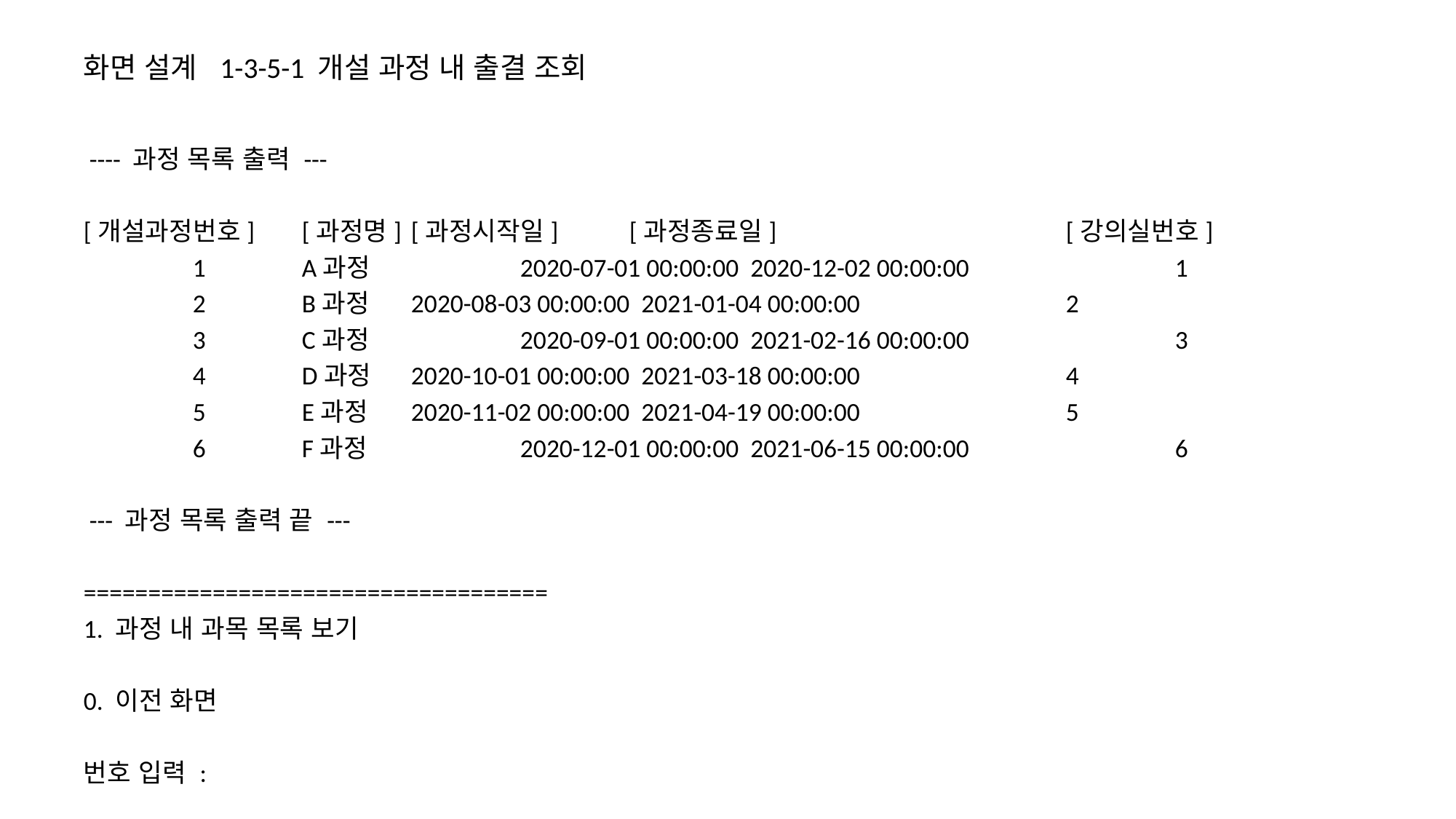

# 화면 설계  1-3-5-1 개설 과정 내 출결 조회

 ---- 과정 목록 출력 ---

[개설과정번호]	[과정명]	[과정시작일]	[과정종료일]			[강의실번호]
	1	A과정      	2020-07-01 00:00:00  2020-12-02 00:00:00		1
	2	B과정     	2020-08-03 00:00:00  2021-01-04 00:00:00		2
	3	C과정      	2020-09-01 00:00:00  2021-02-16 00:00:00		3
	4	D과정 	2020-10-01 00:00:00  2021-03-18 00:00:00		4
	5	E과정   	2020-11-02 00:00:00  2021-04-19 00:00:00		5
	6	F과정      	2020-12-01 00:00:00  2021-06-15 00:00:00		6

 --- 과정 목록 출력 끝 ---

====================================
1. 과정 내 과목 목록 보기

0. 이전 화면

번호 입력 :